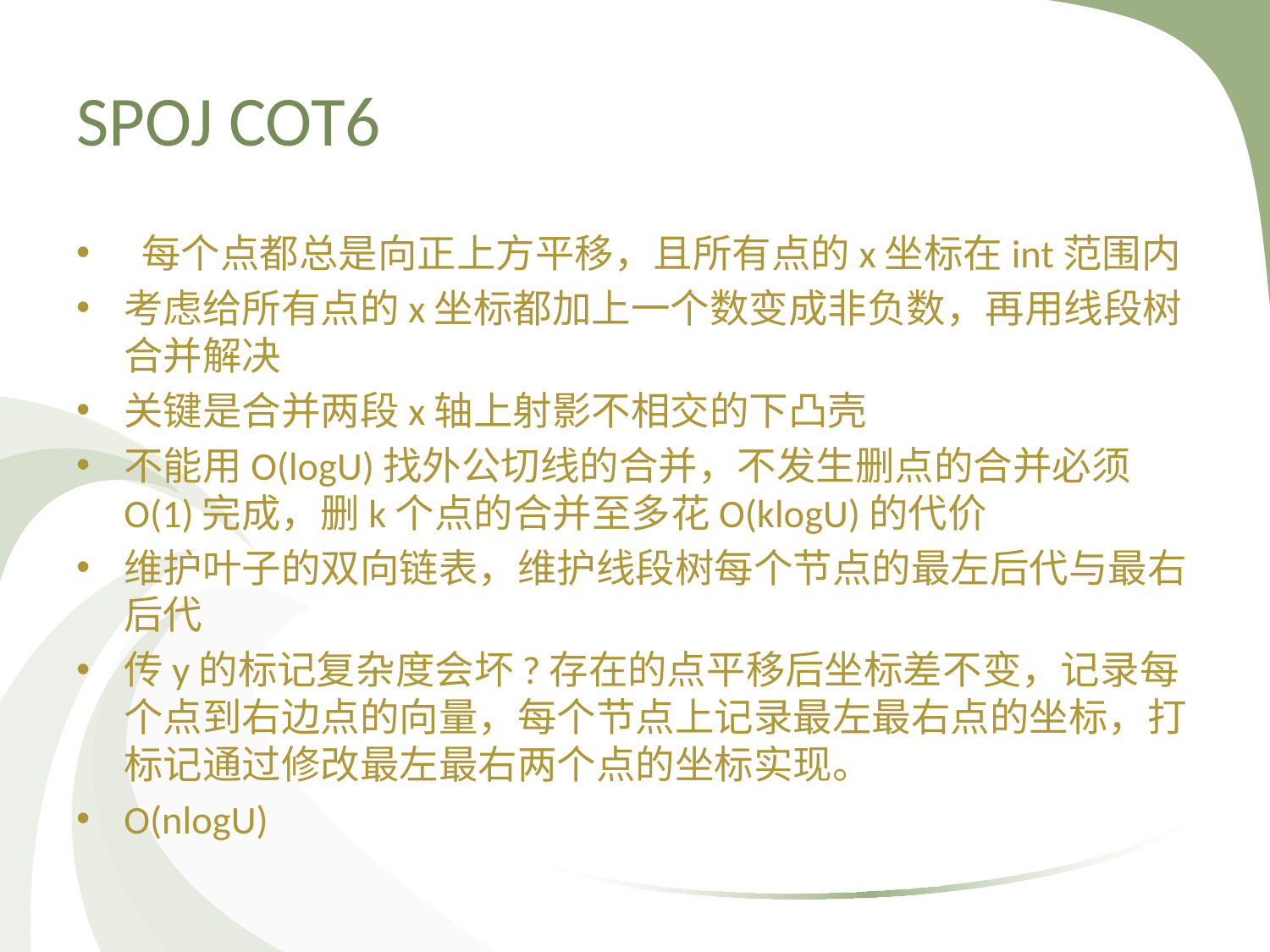

# SPOJ COT6
 每个点都总是向正上方平移，且所有点的x坐标在int范围内
考虑给所有点的x坐标都加上一个数变成非负数，再用线段树合并解决
关键是合并两段x轴上射影不相交的下凸壳
不能用O(logU)找外公切线的合并，不发生删点的合并必须O(1)完成，删k个点的合并至多花O(klogU)的代价
维护叶子的双向链表，维护线段树每个节点的最左后代与最右后代
传y的标记复杂度会坏?存在的点平移后坐标差不变，记录每个点到右边点的向量，每个节点上记录最左最右点的坐标，打标记通过修改最左最右两个点的坐标实现。
O(nlogU)